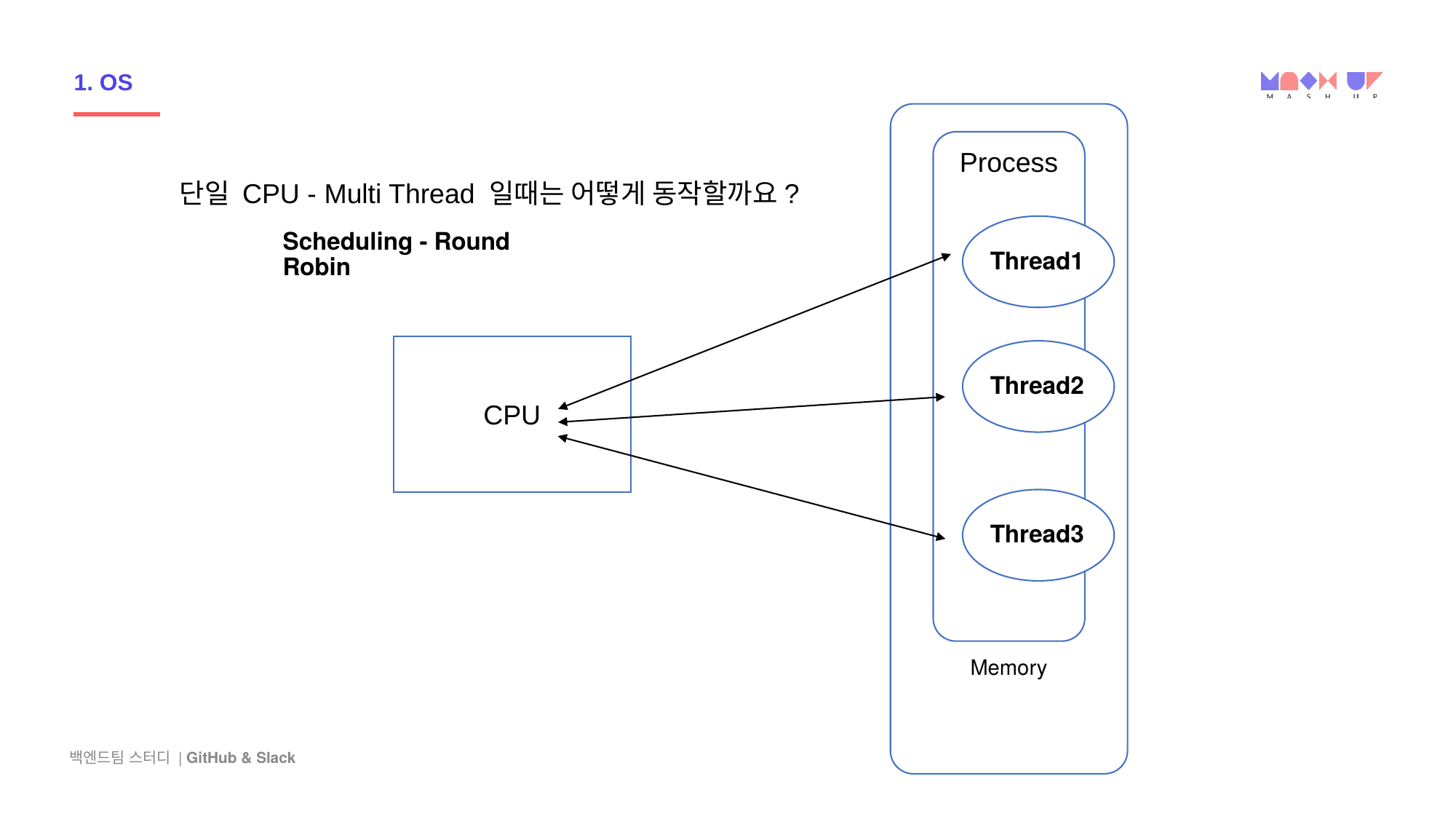

# 1. OS

Memory

Process
단일 CPU - Multi Thread 일때는 어떻게 동작할까요?
Thread1
Scheduling - Round Robin

Thread2
CPU

Thread3
8